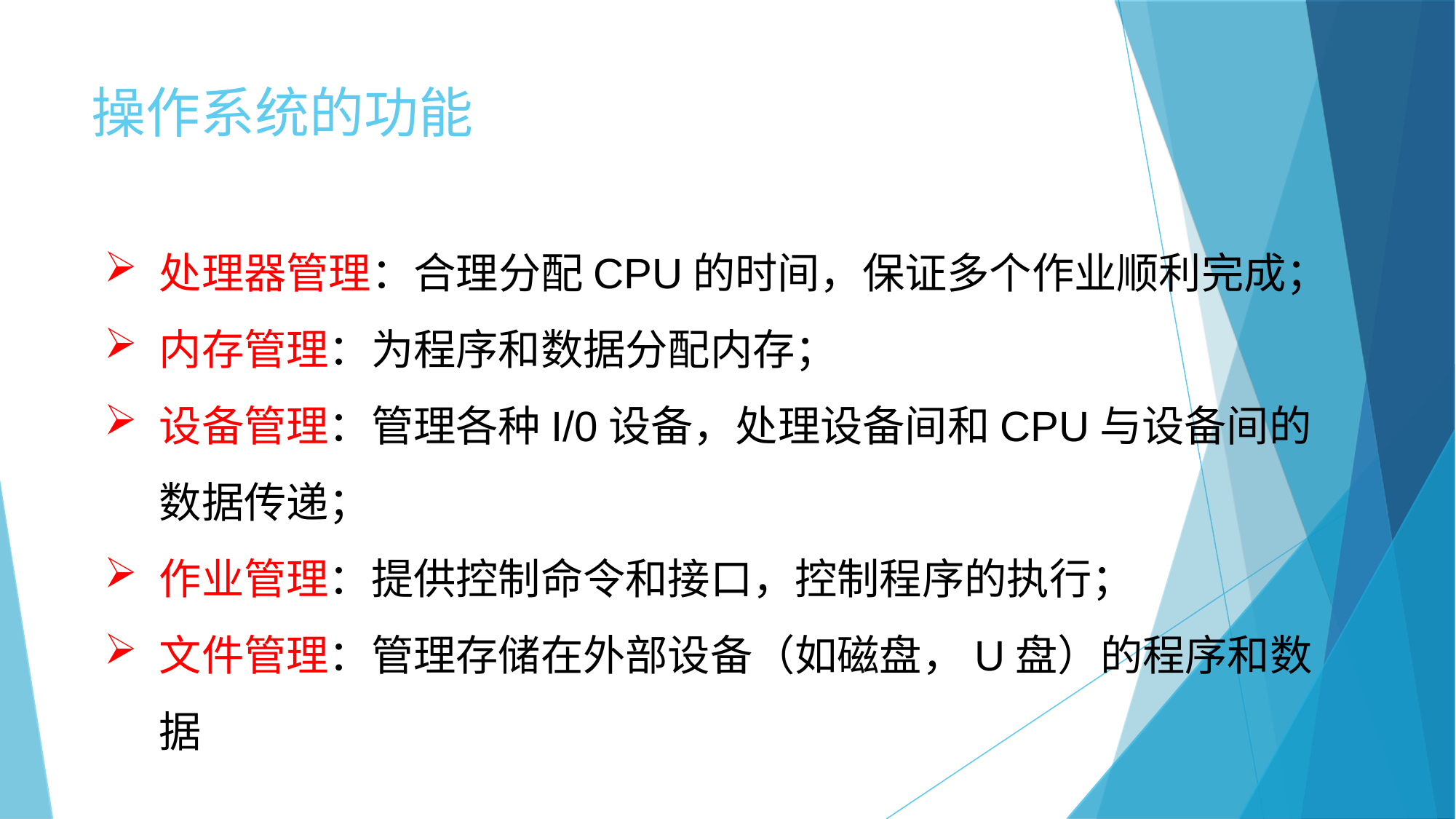

操作系统的功能
处理器管理：合理分配CPU的时间，保证多个作业顺利完成；
内存管理：为程序和数据分配内存；
设备管理：管理各种I/0设备，处理设备间和CPU与设备间的数据传递；
作业管理：提供控制命令和接口，控制程序的执行；
文件管理：管理存储在外部设备（如磁盘，U盘）的程序和数据